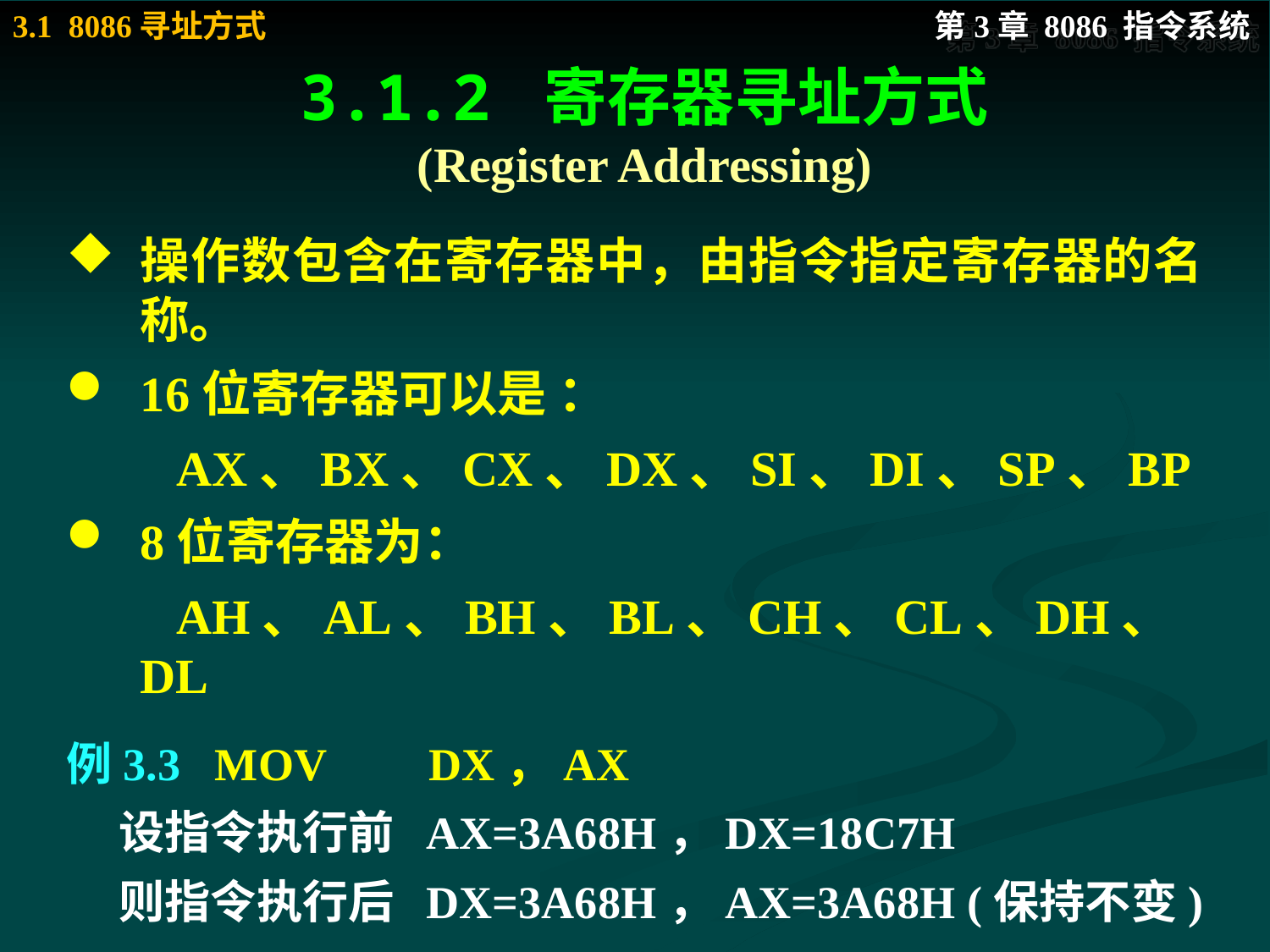

# 3.1.2 寄存器寻址方式 (Register Addressing)
操作数包含在寄存器中，由指令指定寄存器的名称。
16位寄存器可以是 ：
         AX、BX、CX、DX、SI、DI、SP、BP
8位寄存器为：
         AH、AL、BH、BL、CH、CL、DH、DL
例3.3   MOV	   DX，AX
    设指令执行前  AX=3A68H，DX=18C7H
    则指令执行后  DX=3A68H，AX=3A68H (保持不变)